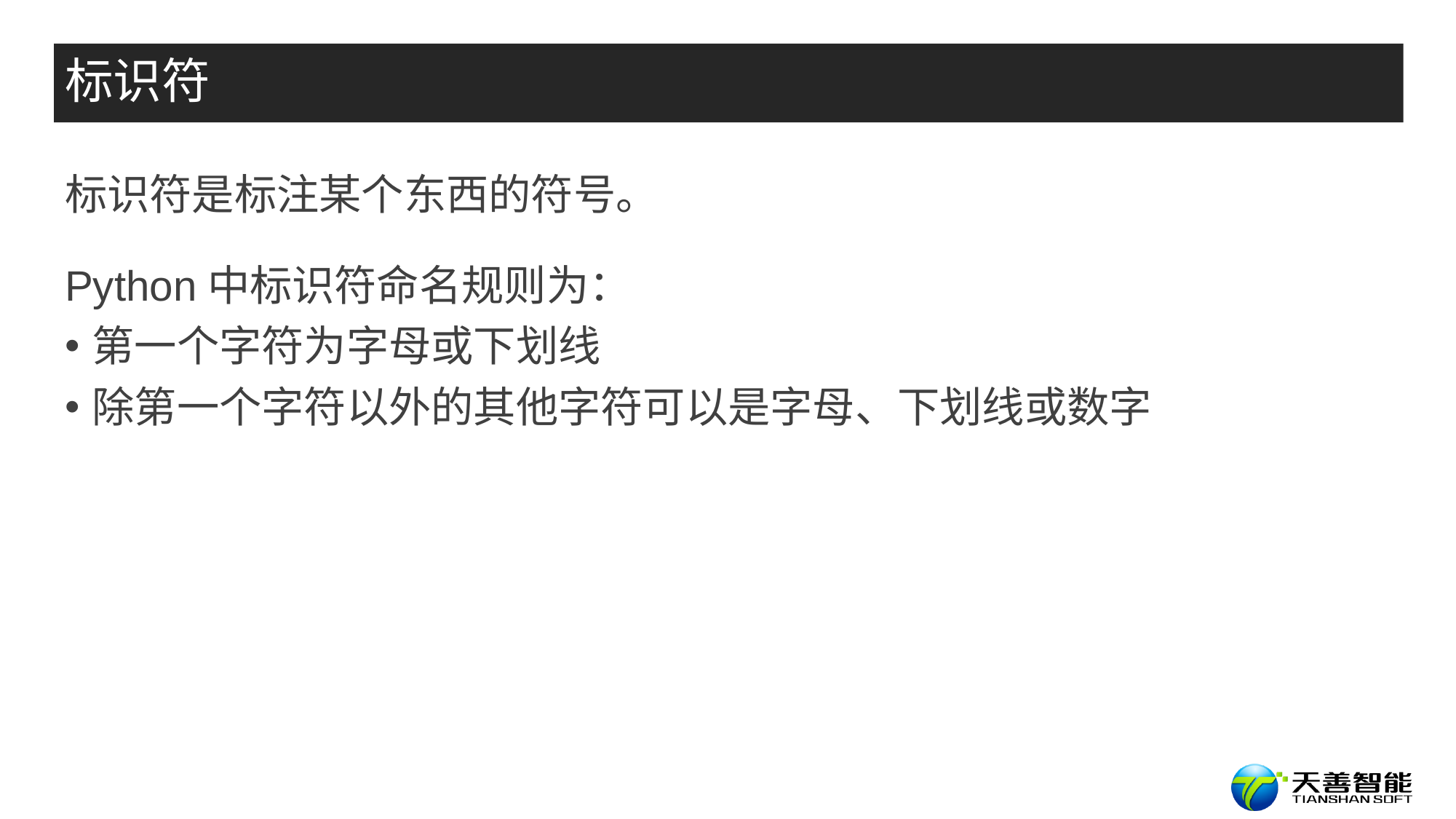

# 标识符
标识符是标注某个东西的符号。
Python中标识符命名规则为：
第一个字符为字母或下划线
除第一个字符以外的其他字符可以是字母、下划线或数字